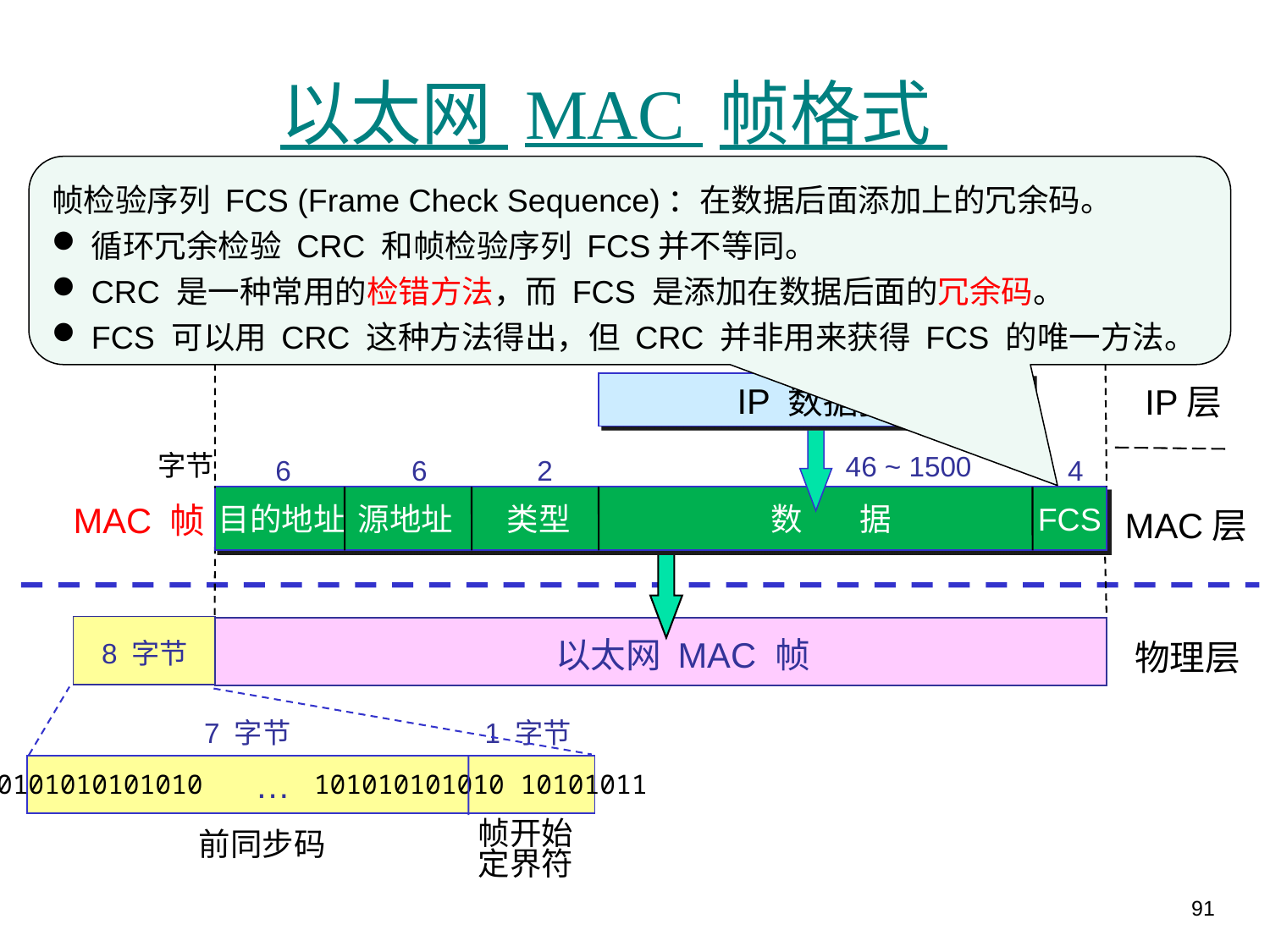

# 以太网 MAC 帧格式
帧检验序列 FCS (Frame Check Sequence)：在数据后面添加上的冗余码。
循环冗余检验 CRC 和帧检验序列 FCS并不等同。
CRC 是一种常用的检错方法，而 FCS 是添加在数据后面的冗余码。
FCS 可以用 CRC 这种方法得出，但 CRC 并非用来获得 FCS 的唯一方法。

IP 数据报

IP层
字节
46 ~ 1500
6
6
2
4

MAC 帧
目的地址
源地址
类型
数        据
FCS
MAC层

以太网 MAC 帧
物理层
8 字节

7 字节
1 字节

…
10101010101010       101010101010 10101011
帧开始
定界符
前同步码
91